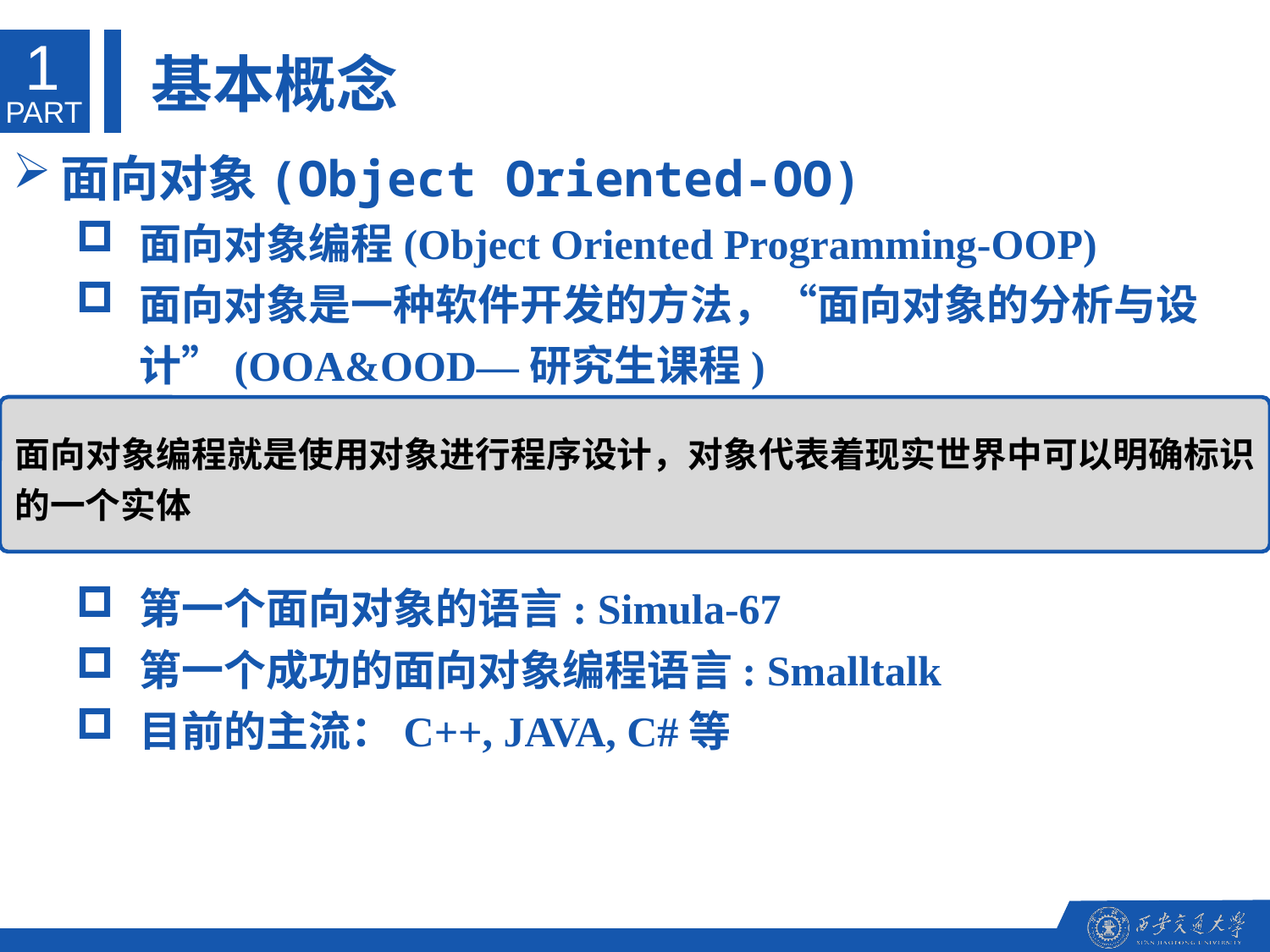

1
基本概念
PART
面向对象(Object Oriented-OO)
面向对象编程(Object Oriented Programming-OOP)
面向对象是一种软件开发的方法，“面向对象的分析与设计”(OOA&OOD—研究生课程)

第一个面向对象的语言: Simula-67
第一个成功的面向对象编程语言: Smalltalk
目前的主流：C++, JAVA, C#等

面向对象编程就是使用对象进行程序设计，对象代表着现实世界中可以明确标识的一个实体